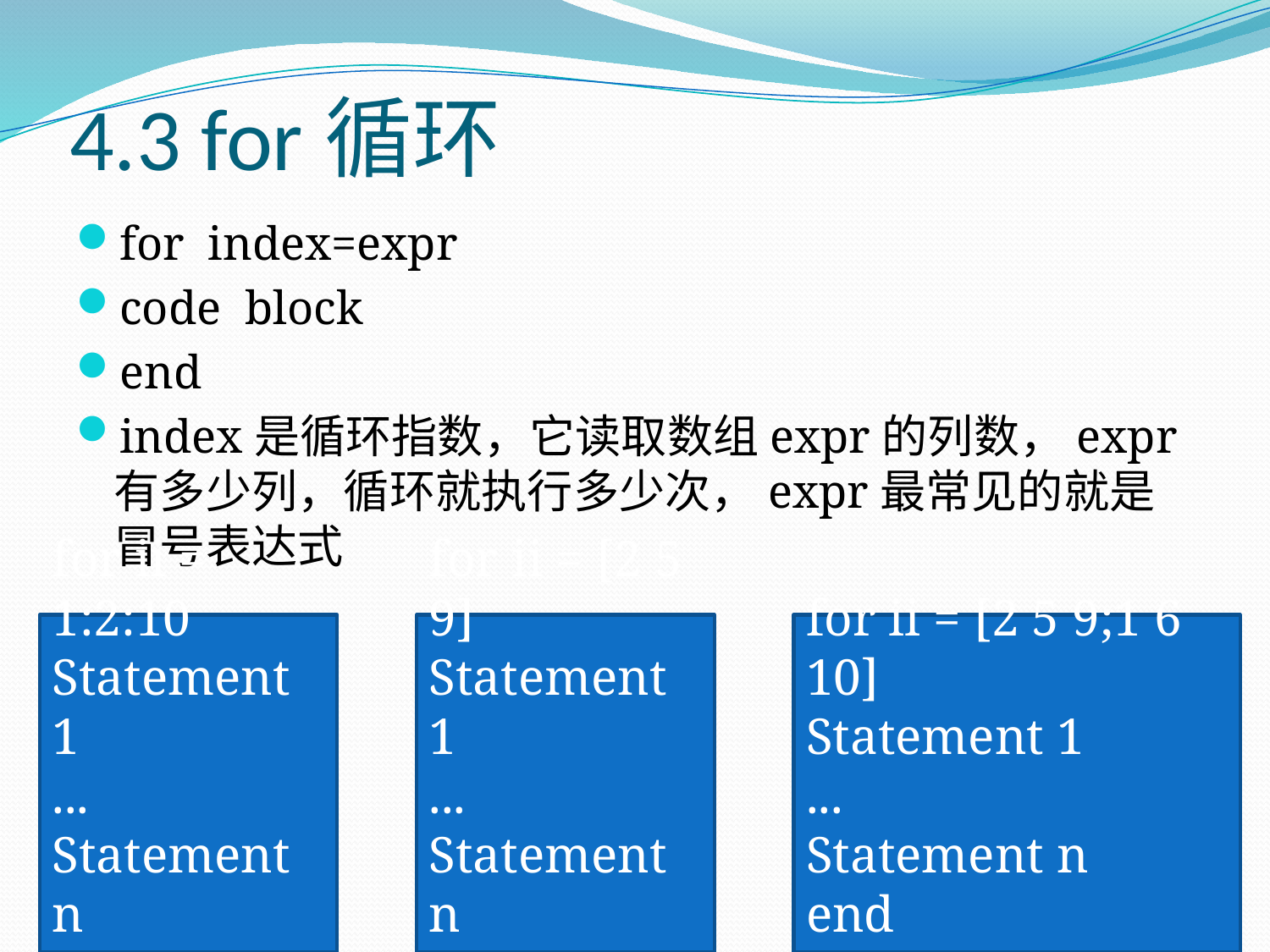

# 4.3 for循环
for  index=expr
code  block
end
index是循环指数，它读取数组expr的列数，expr有多少列，循环就执行多少次，expr最常见的就是冒号表达式
for ii = 1:2:10
Statement 1
...
Statement n
end

for ii = [2 5 9]
Statement 1
...
Statement n
end

for ii = [2 5 9;1 6 10]
Statement 1
...
Statement n
end